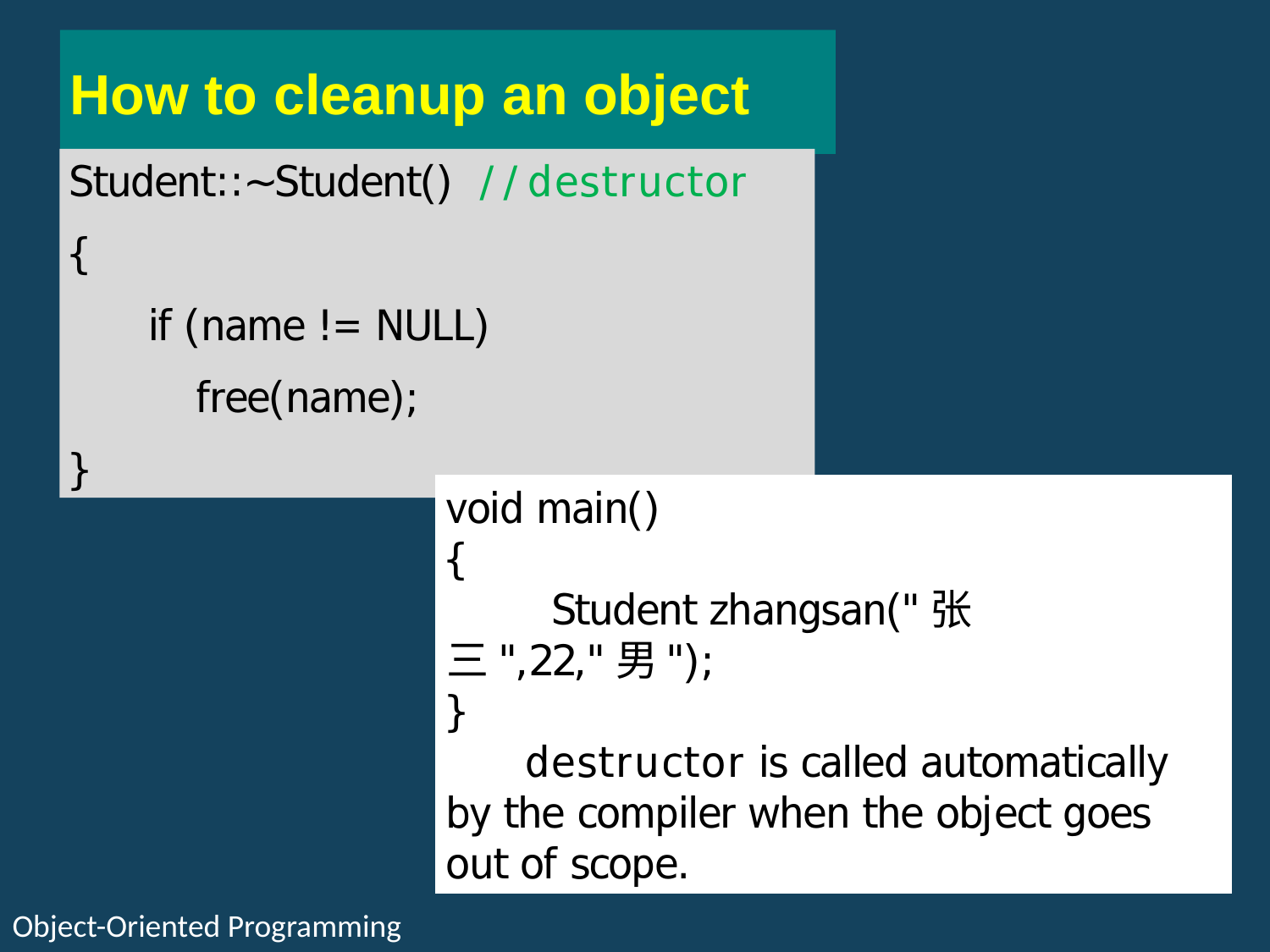

How to cleanup an object
Student::~Student()  //destructor
{
      if (name != NULL)
	free(name);
}
void main()
{
        Student zhangsan("张三",22,"男");
}
      destructor is called automatically by the compiler when the object goes out of scope.
Object-Oriented Programming